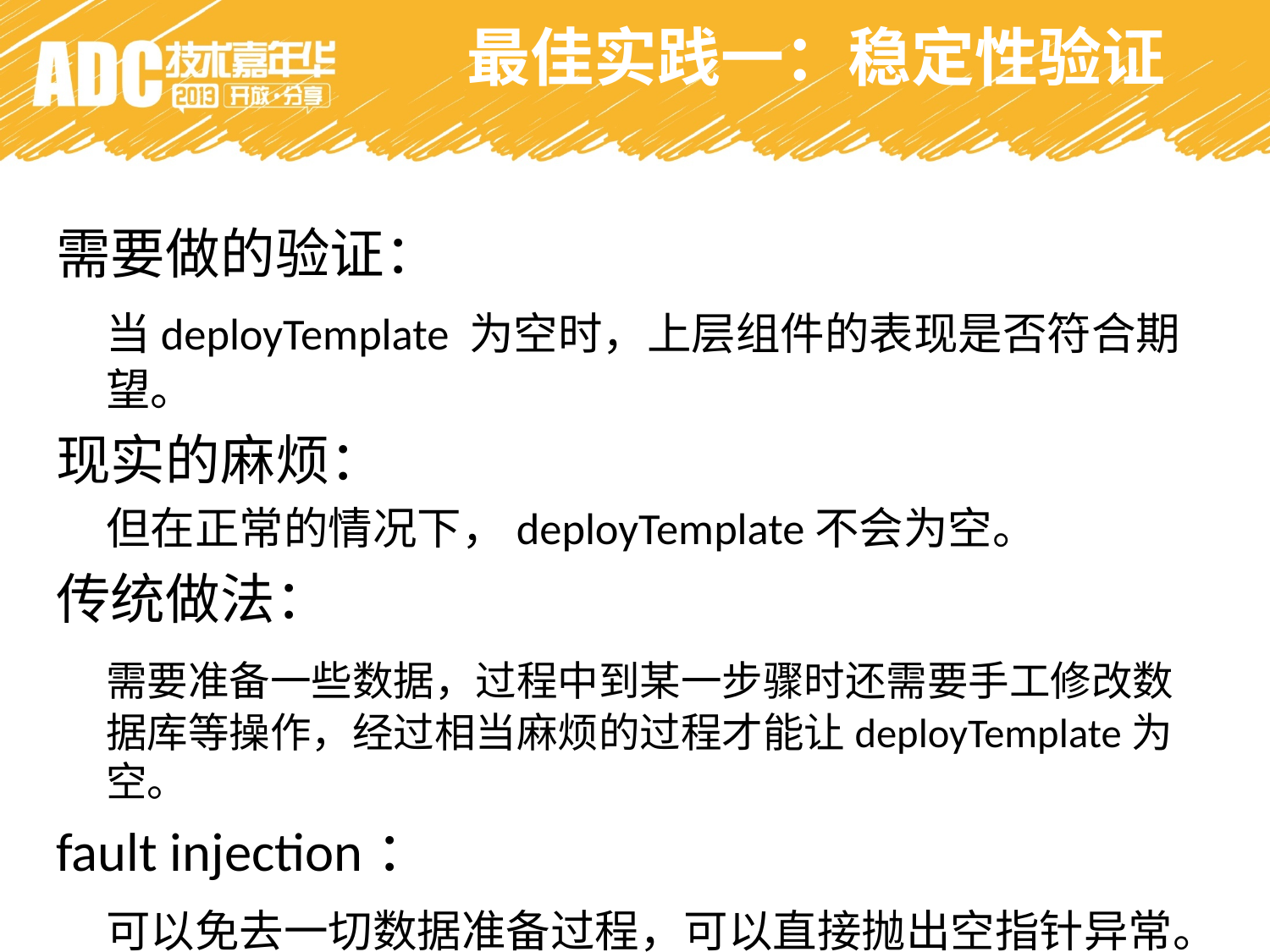

最佳实践一：稳定性验证
需要做的验证：
		当deployTemplate 为空时，上层组件的表现是否符合期望。
现实的麻烦：
		但在正常的情况下，deployTemplate不会为空。
传统做法：
		需要准备一些数据，过程中到某一步骤时还需要手工修改数据库等操作，经过相当麻烦的过程才能让deployTemplate为空。
fault injection：
		可以免去一切数据准备过程，可以直接抛出空指针异常。